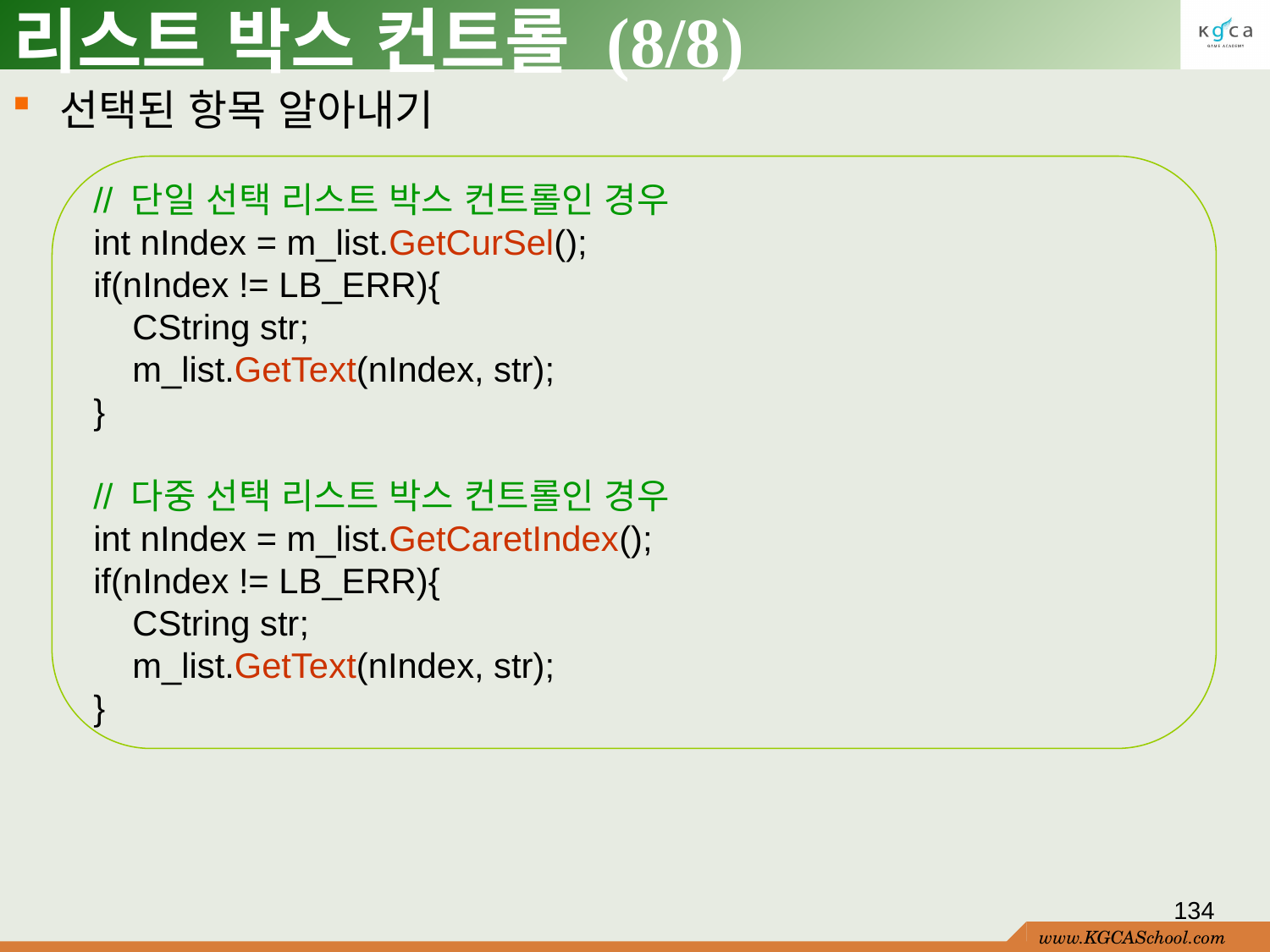

# 리스트 박스 컨트롤 (8/8)
선택된 항목 알아내기
// 단일 선택 리스트 박스 컨트롤인 경우
int nIndex = m_list.GetCurSel();
if(nIndex != LB_ERR){
    CString str;
    m_list.GetText(nIndex, str);
}

// 다중 선택 리스트 박스 컨트롤인 경우
int nIndex = m_list.GetCaretIndex();
if(nIndex != LB_ERR){
    CString str;
    m_list.GetText(nIndex, str);
}
134